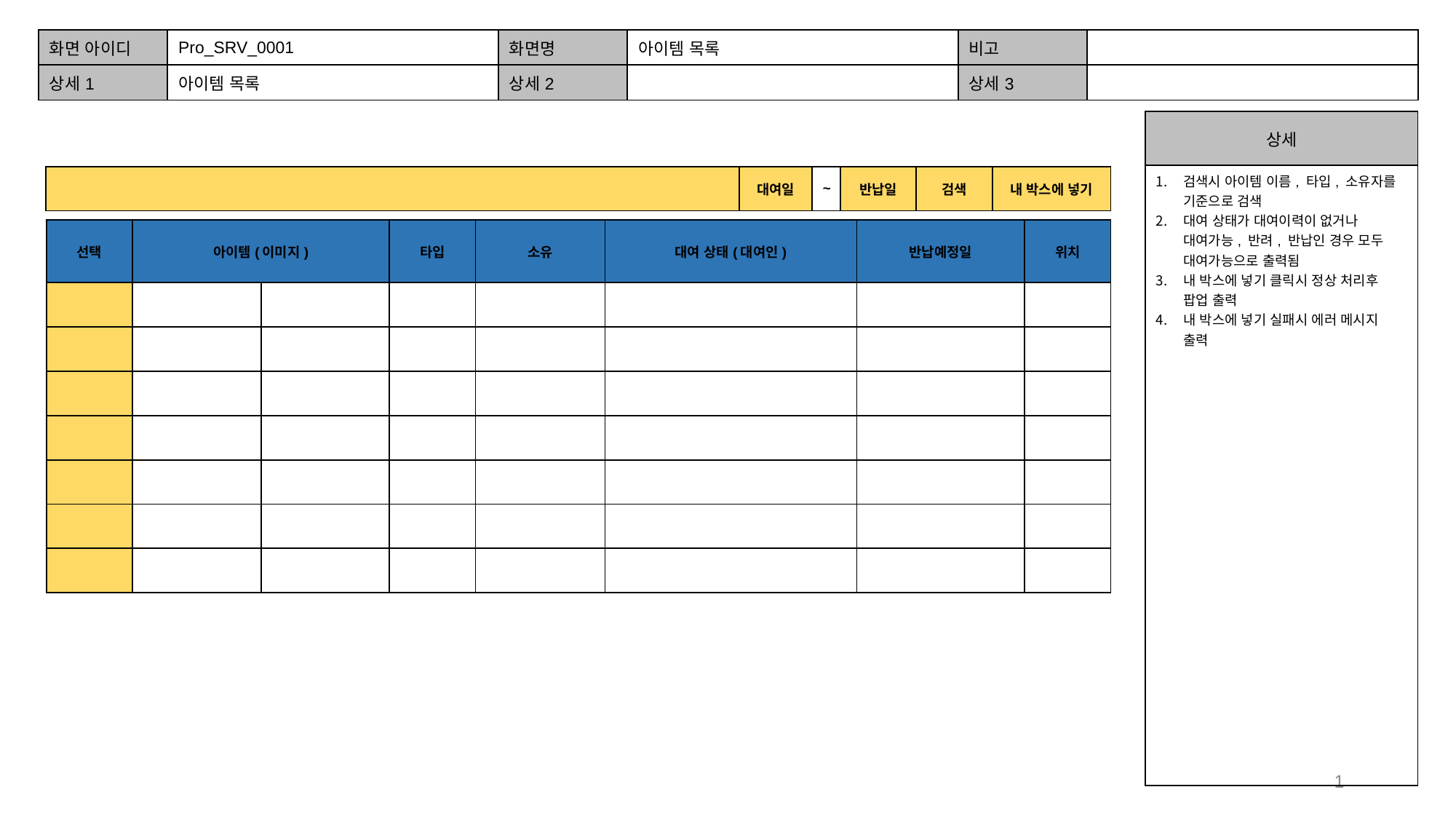

| 화면 아이디 | Pro\_SRV\_0001 | 화면명 | 아이템 목록 | 비고 |  |
| --- | --- | --- | --- | --- | --- |
| 상세1 | 아이템 목록 | 상세2 |  | 상세3 |  |
| 상세 |
| --- |
| 검색시 아이템 이름, 타입, 소유자를 기준으로 검색 대여 상태가 대여이력이 없거나 대여가능, 반려, 반납인 경우 모두 대여가능으로 출력됨 내 박스에 넣기 클릭시 정상 처리후 팝업 출력 내 박스에 넣기 실패시 에러 메시지 출력 |
|  | 대여일 | ~ | 반납일 | 검색 | 내 박스에 넣기 |
| --- | --- | --- | --- | --- | --- |
| 선택 | 아이템(이미지) |  | 타입 | 소유 | 대여 상태(대여인) | 반납예정일 | 위치 |
| --- | --- | --- | --- | --- | --- | --- | --- |
|  |  |  |  |  |  |  |  |
|  |  |  |  |  |  |  |  |
|  |  |  |  |  |  |  |  |
|  |  |  |  |  |  |  |  |
|  |  |  |  |  |  |  |  |
|  |  |  |  |  |  |  |  |
|  |  |  |  |  |  |  |  |
1